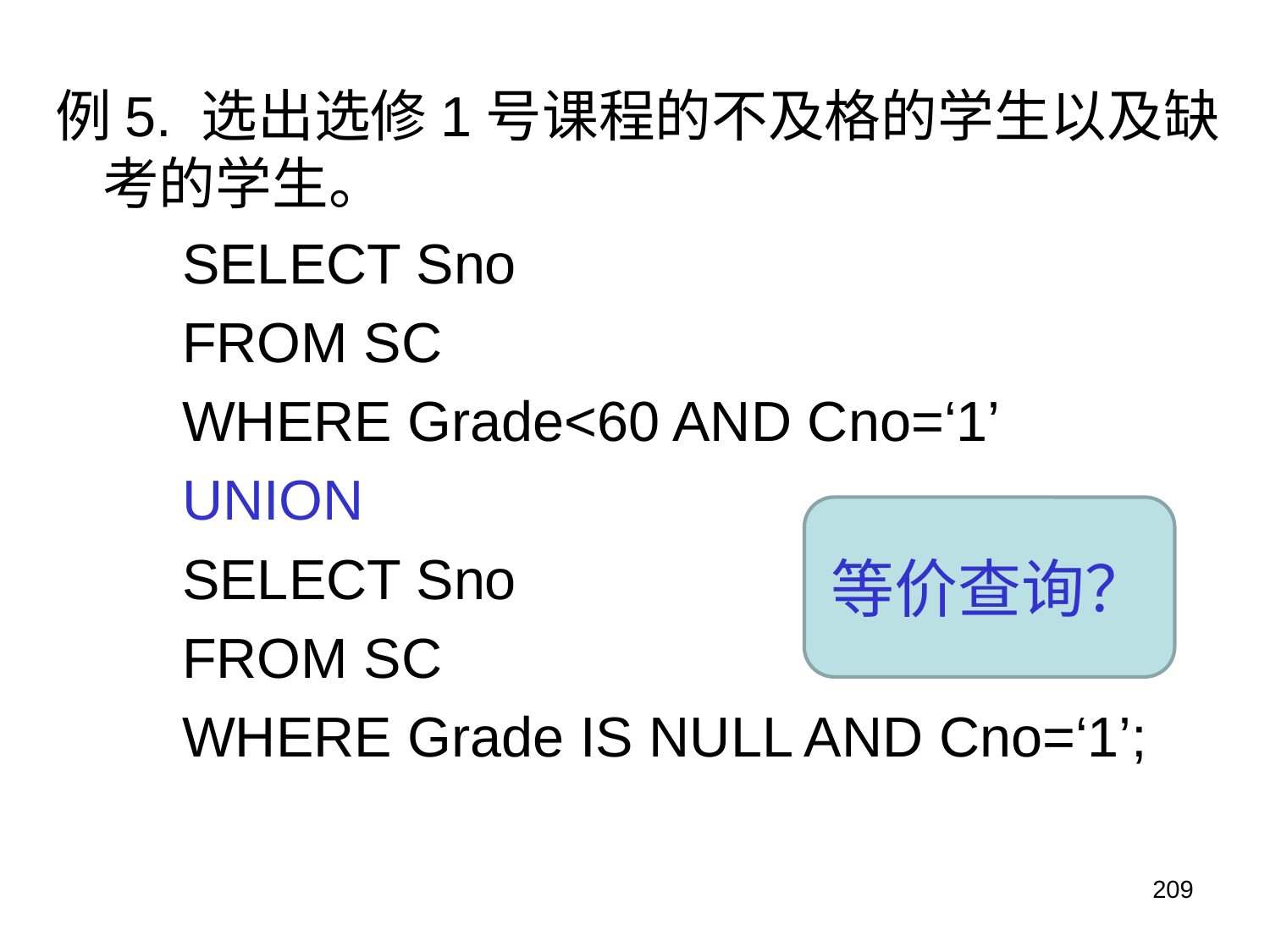

例5. 选出选修1号课程的不及格的学生以及缺考的学生。
SELECT Sno
FROM SC
WHERE Grade<60 AND Cno=‘1’
UNION
SELECT Sno
FROM SC
WHERE Grade IS NULL AND Cno=‘1’;

等价查询？
209